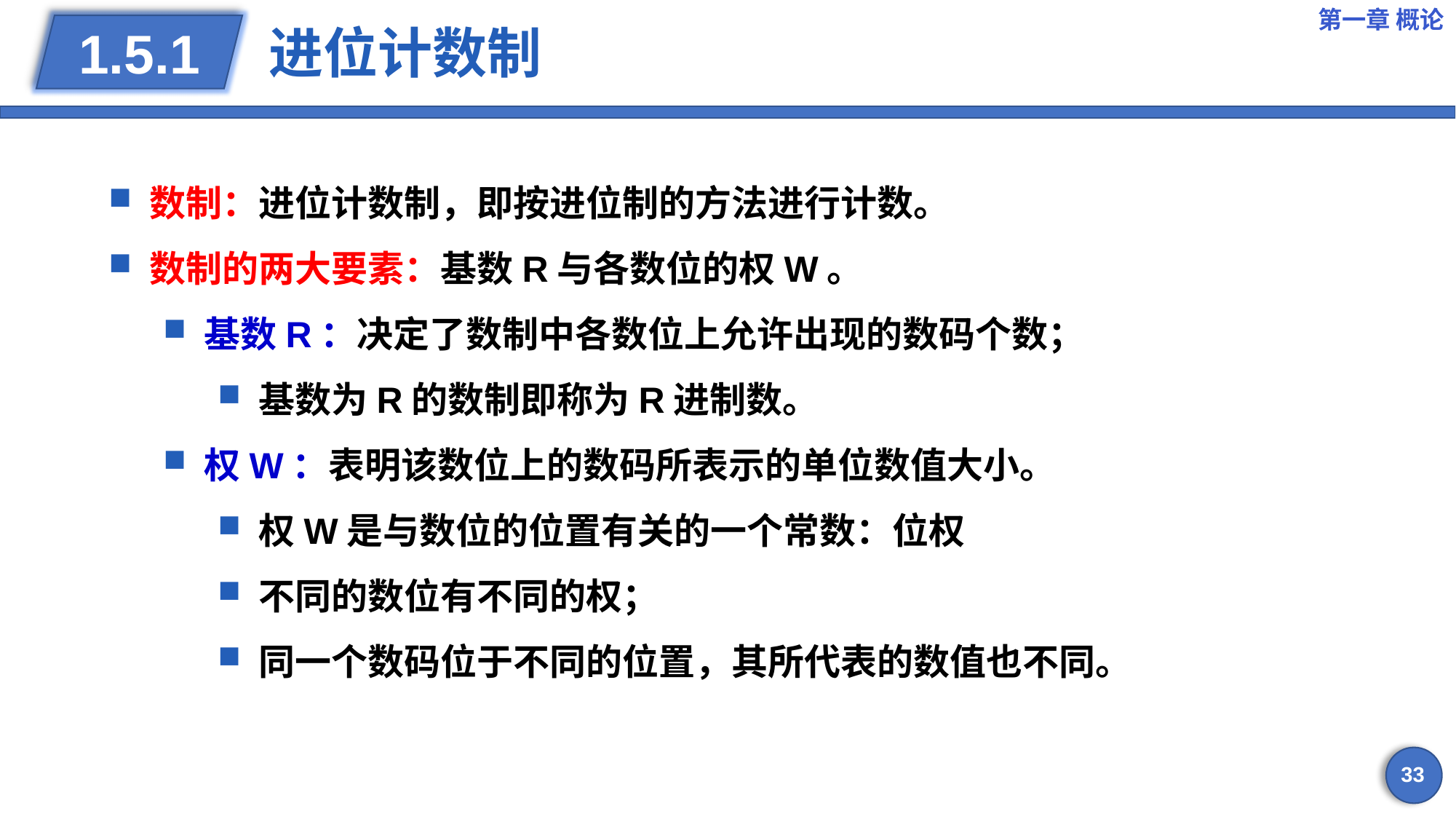

第一章 概论
# 进位计数制
1.5.1
数制：进位计数制，即按进位制的方法进行计数。
数制的两大要素：基数R与各数位的权W。
基数R：决定了数制中各数位上允许出现的数码个数；
基数为R的数制即称为R进制数。
权W：表明该数位上的数码所表示的单位数值大小。
权W是与数位的位置有关的一个常数：位权
不同的数位有不同的权；
同一个数码位于不同的位置，其所代表的数值也不同。
33